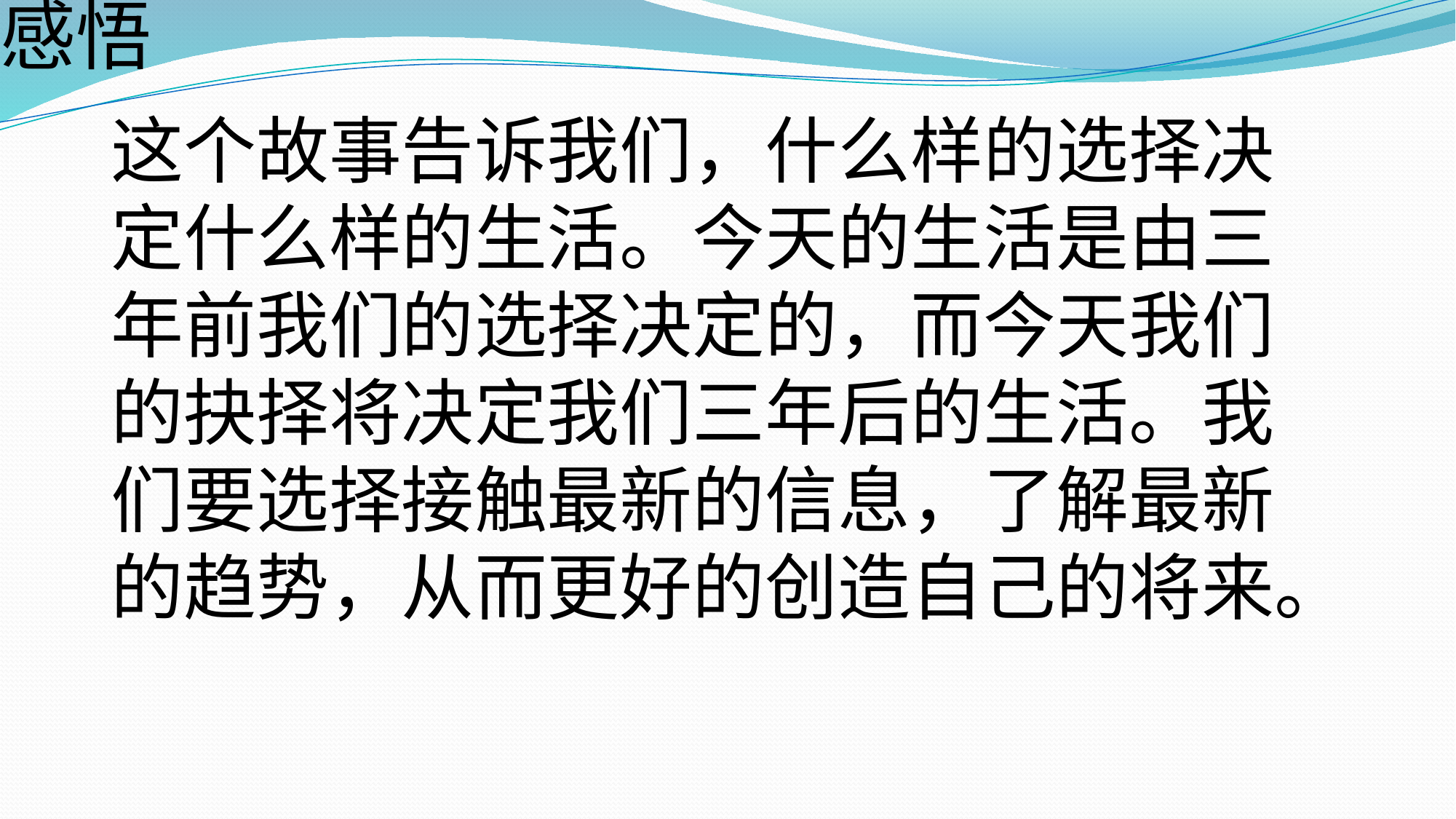

# 感悟
这个故事告诉我们，什么样的选择决定什么样的生活。今天的生活是由三年前我们的选择决定的，而今天我们的抉择将决定我们三年后的生活。我们要选择接触最新的信息，了解最新的趋势，从而更好的创造自己的将来。